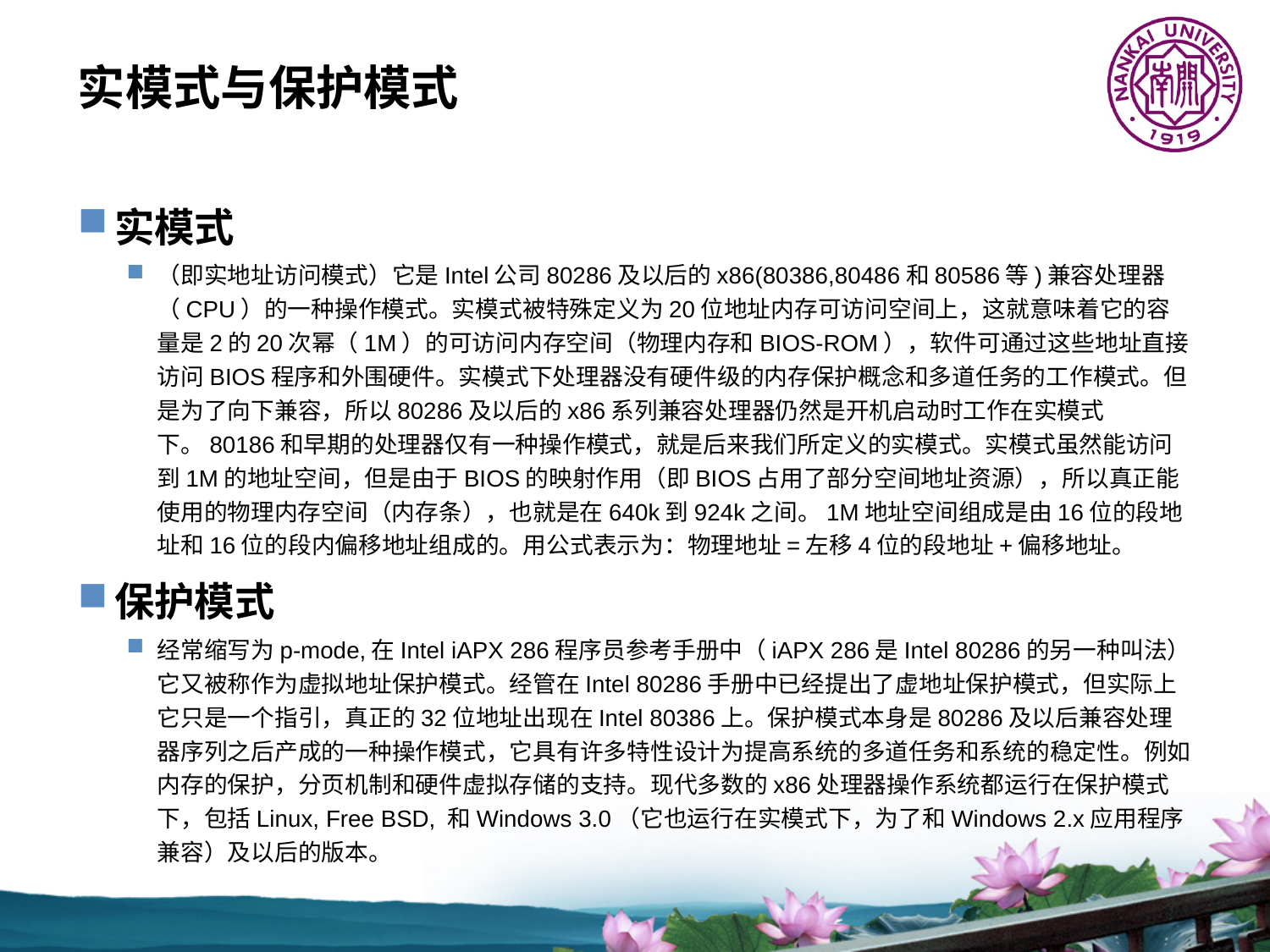

# 实模式与保护模式
实模式
（即实地址访问模式）它是Intel公司80286及以后的x86(80386,80486和80586等)兼容处理器（CPU）的一种操作模式。实模式被特殊定义为20位地址内存可访问空间上，这就意味着它的容量是2的20次幂（1M）的可访问内存空间（物理内存和BIOS-ROM），软件可通过这些地址直接访问BIOS程序和外围硬件。实模式下处理器没有硬件级的内存保护概念和多道任务的工作模式。但是为了向下兼容，所以80286及以后的x86系列兼容处理器仍然是开机启动时工作在实模式下。80186和早期的处理器仅有一种操作模式，就是后来我们所定义的实模式。实模式虽然能访问到1M的地址空间，但是由于BIOS的映射作用（即BIOS占用了部分空间地址资源），所以真正能使用的物理内存空间（内存条），也就是在640k到924k之间。1M地址空间组成是由16位的段地址和16位的段内偏移地址组成的。用公式表示为：物理地址=左移4位的段地址+偏移地址。
保护模式
经常缩写为p-mode,在Intel iAPX 286程序员参考手册中（iAPX 286是Intel 80286的另一种叫法）它又被称作为虚拟地址保护模式。经管在Intel 80286手册中已经提出了虚地址保护模式，但实际上它只是一个指引，真正的32位地址出现在Intel 80386上。保护模式本身是80286及以后兼容处理器序列之后产成的一种操作模式，它具有许多特性设计为提高系统的多道任务和系统的稳定性。例如内存的保护，分页机制和硬件虚拟存储的支持。现代多数的x86处理器操作系统都运行在保护模式下，包括Linux, Free BSD, 和Windows 3.0（它也运行在实模式下，为了和Windows 2.x应用程序兼容）及以后的版本。